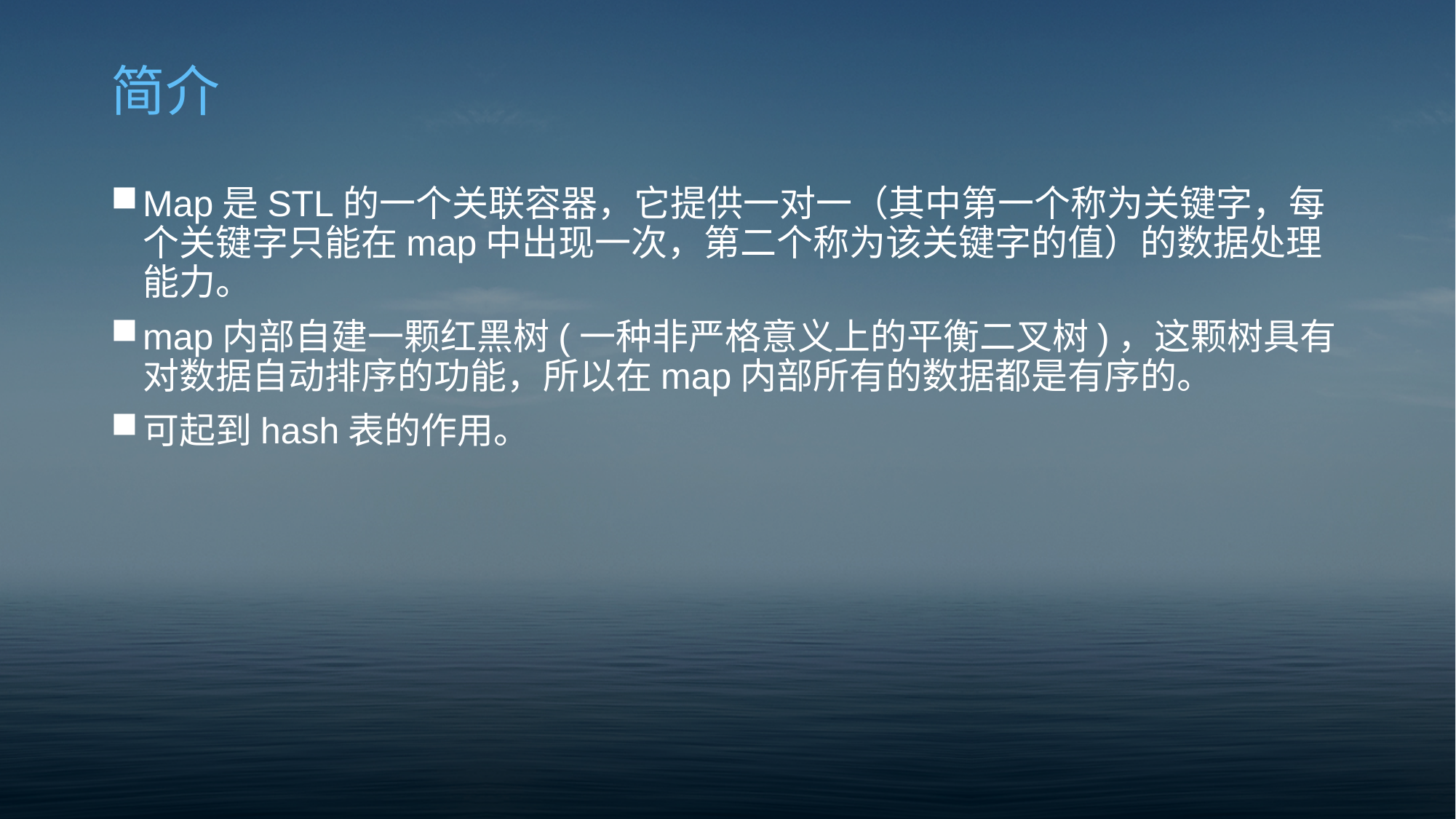

# 简介
Map是STL的一个关联容器，它提供一对一（其中第一个称为关键字，每个关键字只能在map中出现一次，第二个称为该关键字的值）的数据处理能力。
map内部自建一颗红黑树(一种非严格意义上的平衡二叉树)，这颗树具有对数据自动排序的功能，所以在map内部所有的数据都是有序的。
可起到hash表的作用。